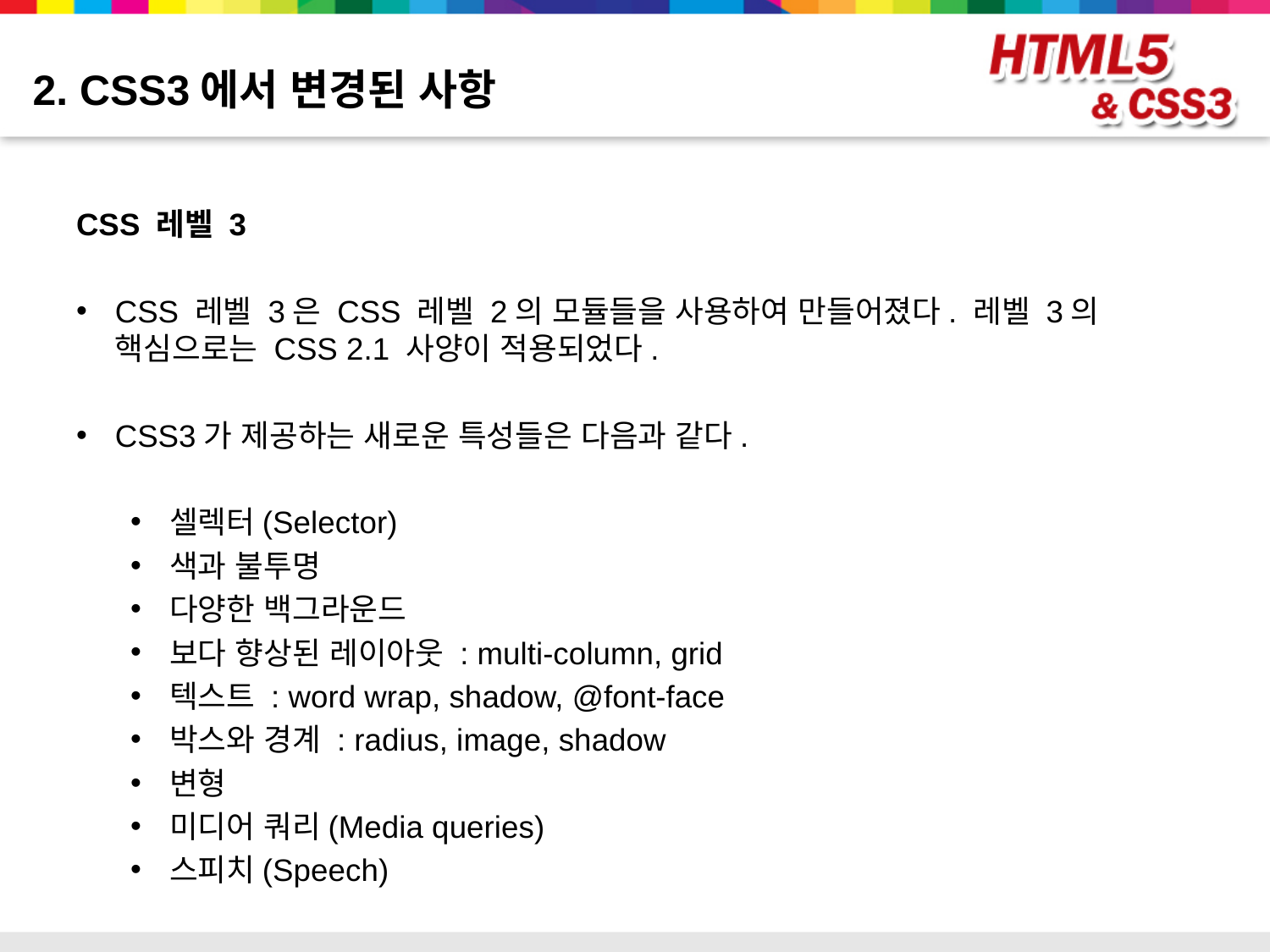

# 2. CSS3에서 변경된 사항
CSS 레벨 3

CSS 레벨 3은 CSS 레벨 2의 모듈들을 사용하여 만들어졌다. 레벨 3의 핵심으로는 CSS 2.1 사양이 적용되었다.

CSS3가 제공하는 새로운 특성들은 다음과 같다.

셀렉터(Selector)
색과 불투명
다양한 백그라운드
보다 향상된 레이아웃 : multi-column, grid
텍스트 : word wrap, shadow, @font-face
박스와 경계 : radius, image, shadow
변형
미디어 쿼리(Media queries)
스피치(Speech)